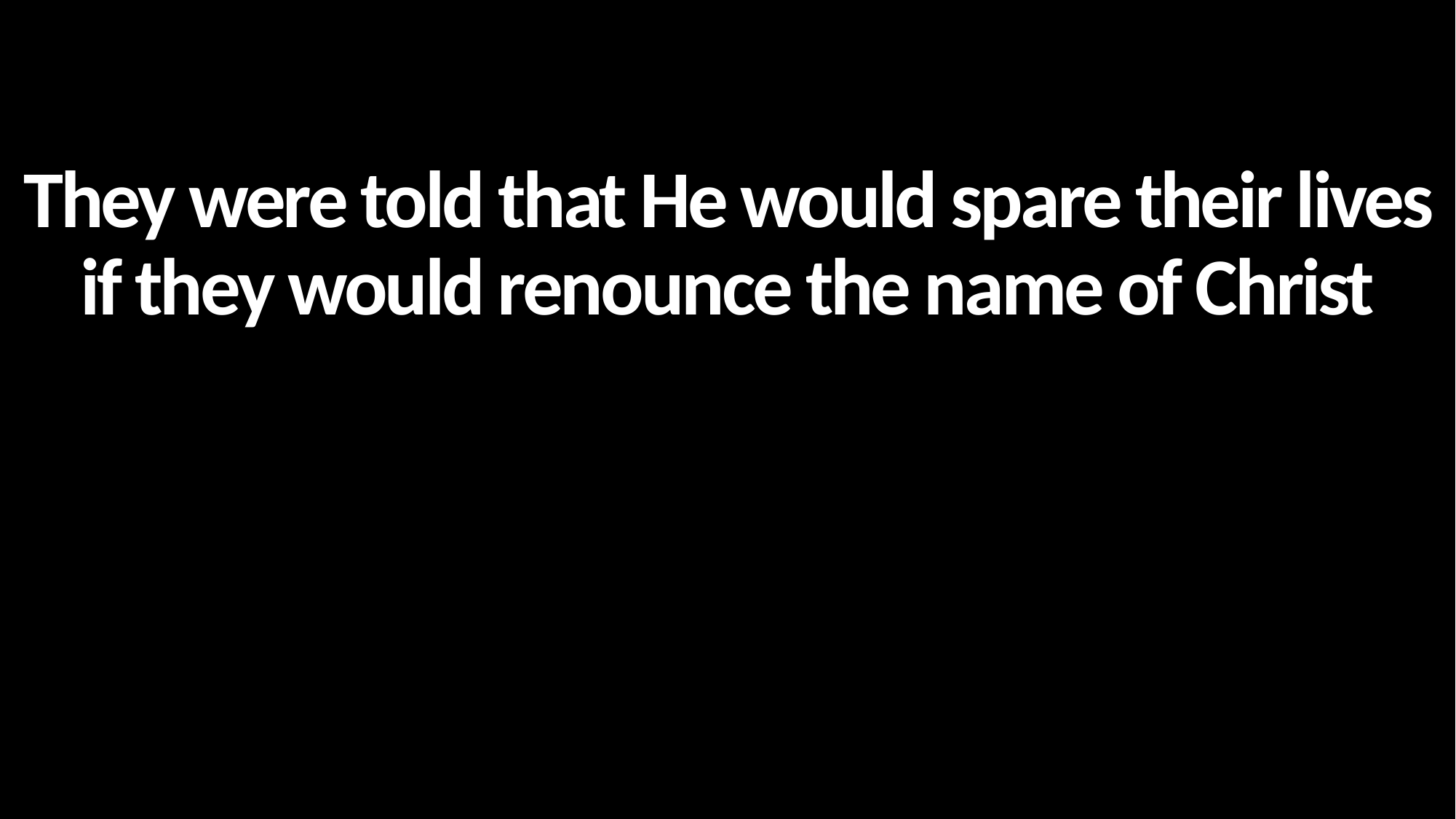

They were told that He would spare their lives if they would renounce the name of Christ
# 주를 부인하지 않으며  자기 생명을 다 버렸네